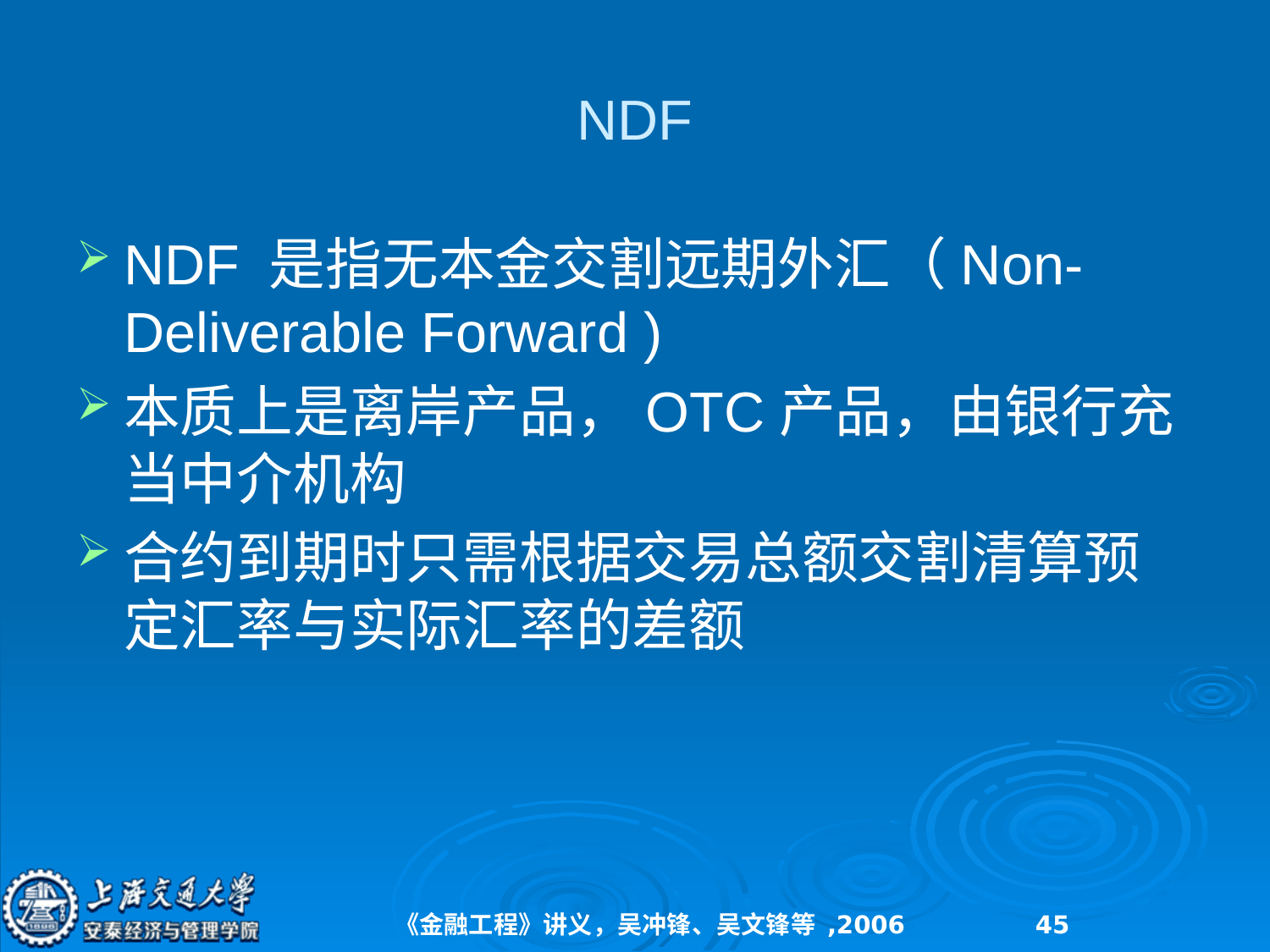

# NDF
NDF 是指无本金交割远期外汇（Non-Deliverable Forward )
本质上是离岸产品，OTC产品，由银行充当中介机构
合约到期时只需根据交易总额交割清算预定汇率与实际汇率的差额